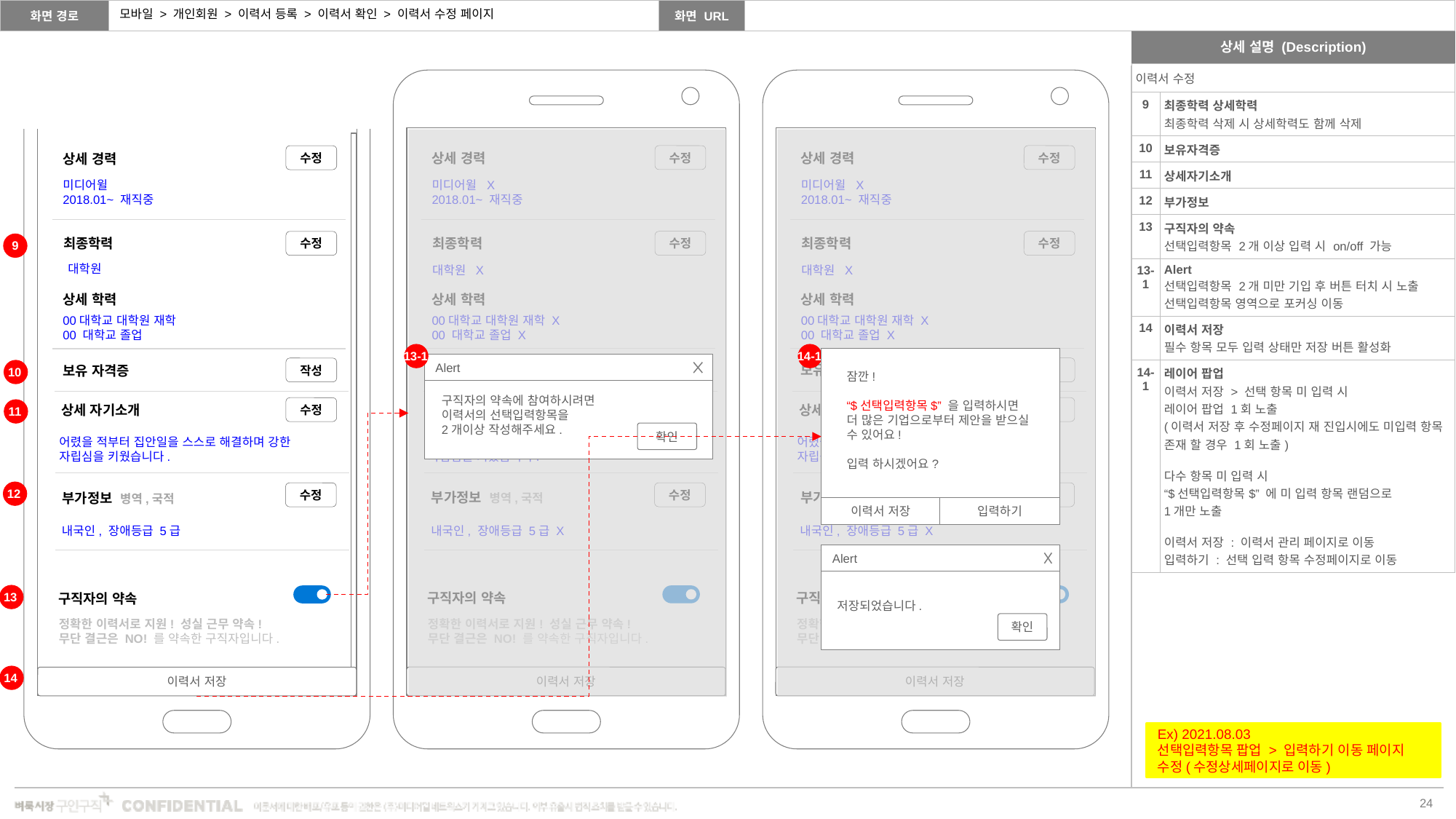

모바일 > 개인회원 > 이력서 등록 > 이력서 확인 > 이력서 수정 페이지

| 이력서 수정 |  |
| --- | --- |
| 9 | 최종학력 상세학력 최종학력 삭제 시 상세학력도 함께 삭제 |
| 10 | 보유자격증 |
| 11 | 상세자기소개 |
| 12 | 부가정보 |
| 13 | 구직자의 약속 선택입력항목 2개 이상 입력 시 on/off 가능 |
| 13-1 | Alert 선택입력항목 2개 미만 기입 후 버튼 터치 시 노출 선택입력항목 영역으로 포커싱 이동 |
| 14 | 이력서 저장 필수 항목 모두 입력 상태만 저장 버튼 활성화 |
| 14-1 | 레이어 팝업 이력서 저장 > 선택 항목 미 입력 시 레이어 팝업 1회 노출 (이력서 저장 후 수정페이지 재 진입시에도 미입력 항목 존재 할 경우 1회 노출) 다수 항목 미 입력 시 “$선택입력항목$” 에 미 입력 항목 랜덤으로 1개만 노출 이력서 저장 : 이력서 관리 페이지로 이동 입력하기 : 선택 입력 항목 수정페이지로 이동 |

상세 경력
상세 경력
상세 경력
수정
수정
수정
미디어윌  X
2018.01~ 재직중
미디어윌  X
2018.01~ 재직중
미디어윌
2018.01~ 재직중
최종학력
최종학력
최종학력
수정
수정
수정
9

대학원
대학원  X
대학원  X
상세 학력
상세 학력
상세 학력
00대학교 대학원 재학 X
00 대학교 졸업 X
00대학교 대학원 재학 X
00 대학교 졸업 X
00대학교 대학원 재학
00 대학교 졸업
13-1
14-1

잠깐!

“$선택입력항목$” 을 입력하시면
더 많은 기업으로부터 제안을 받으실 수 있어요!

입력 하시겠어요?
입력하기
이력서 저장
Alert

구직자의 약속에 참여하시려면
이력서의 선택입력항목을
2개이상 작성해주세요.

확인
Abort
Cancel
보유 자격증
보유 자격증
보유 자격증
작성
작성
작성
10

상세 자기소개
상세 자기소개
상세 자기소개
수정
수정
수정
11

어렸을 적부터 집안일을 스스로 해결하며 강한 자립심을 키웠습니다.
어렸을 적부터 집안일을 스스로 해결하며 강한 자립심을 키웠습니다.
어렸을 적부터 집안일을 스스로 해결하며 강한 자립심을 키웠습니다.
12

수정
수정
수정
부가정보  병역,국적
부가정보  병역,국적
부가정보  병역,국적
내국인, 장애등급 5급 X
내국인, 장애등급 5급 X
내국인, 장애등급 5급
Alert

저장되었습니다.

확인
Abort
Cancel
13
구직자의 약속
구직자의 약속
구직자의 약속

정확한 이력서로 지원! 성실 근무 약속!
무단 결근은 NO! 를 약속한 구직자입니다.
정확한 이력서로 지원! 성실 근무 약속!
무단 결근은 NO! 를 약속한 구직자입니다.
정확한 이력서로 지원! 성실 근무 약속!
무단 결근은 NO! 를 약속한 구직자입니다.
14

이력서 저장
이력서 저장
이력서 저장
Ex) 2021.08.03
선택입력항목 팝업 > 입력하기 이동 페이지 수정(수정상세페이지로 이동)